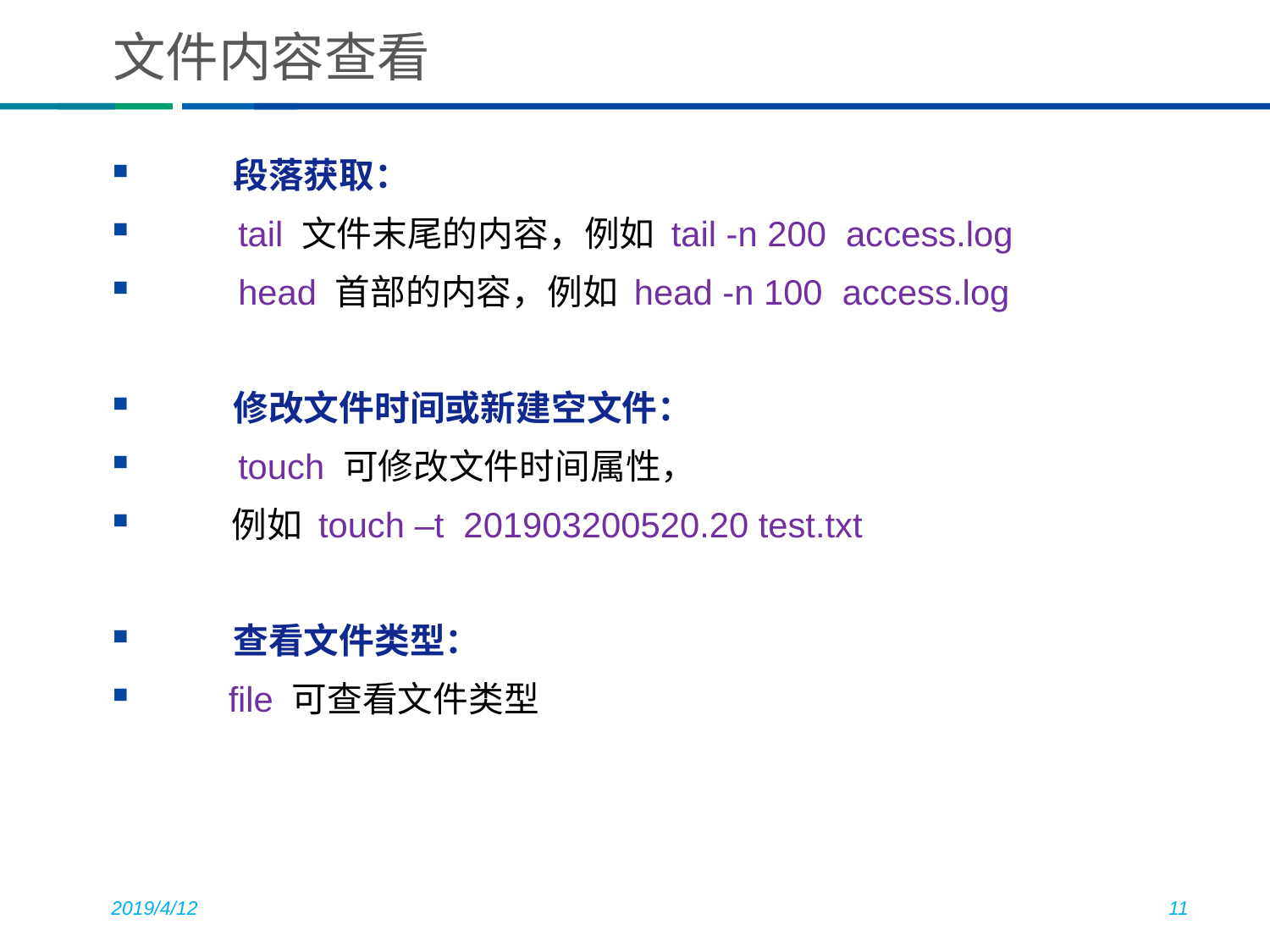

# 文件内容查看
        段落获取：
        tail 文件末尾的内容，例如 tail -n 200  access.log
        head 首部的内容，例如 head -n 100  access.log

        修改文件时间或新建空文件：
        touch 可修改文件时间属性，
        例如 touch –t  201903200520.20 test.txt

        查看文件类型：
       file 可查看文件类型
2019/4/12
11